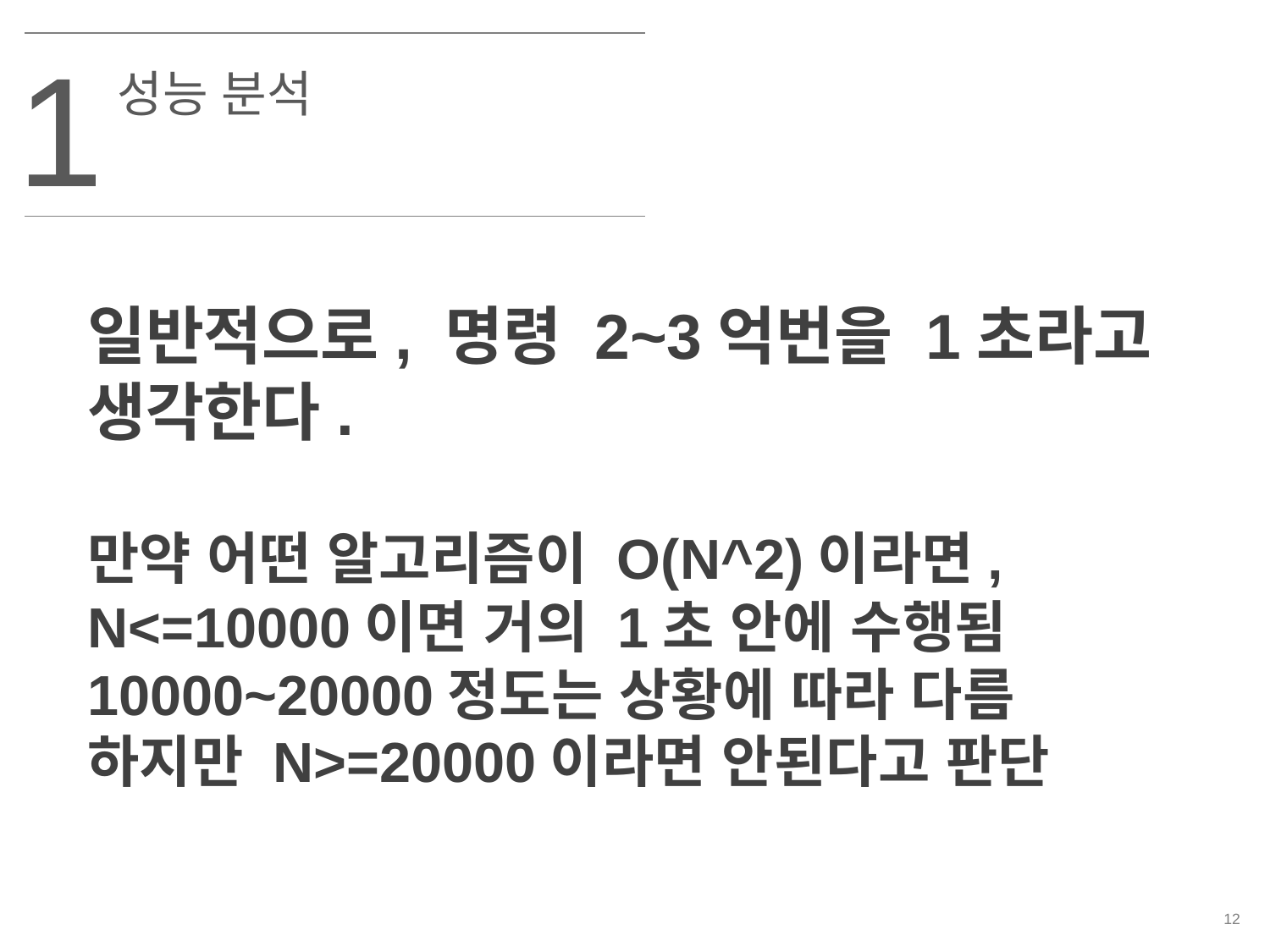

1
성능 분석
일반적으로, 명령 2~3억번을 1초라고 생각한다.
만약 어떤 알고리즘이 O(N^2)이라면,
N<=10000이면 거의 1초 안에 수행됨
10000~20000정도는 상황에 따라 다름
하지만 N>=20000이라면 안된다고 판단